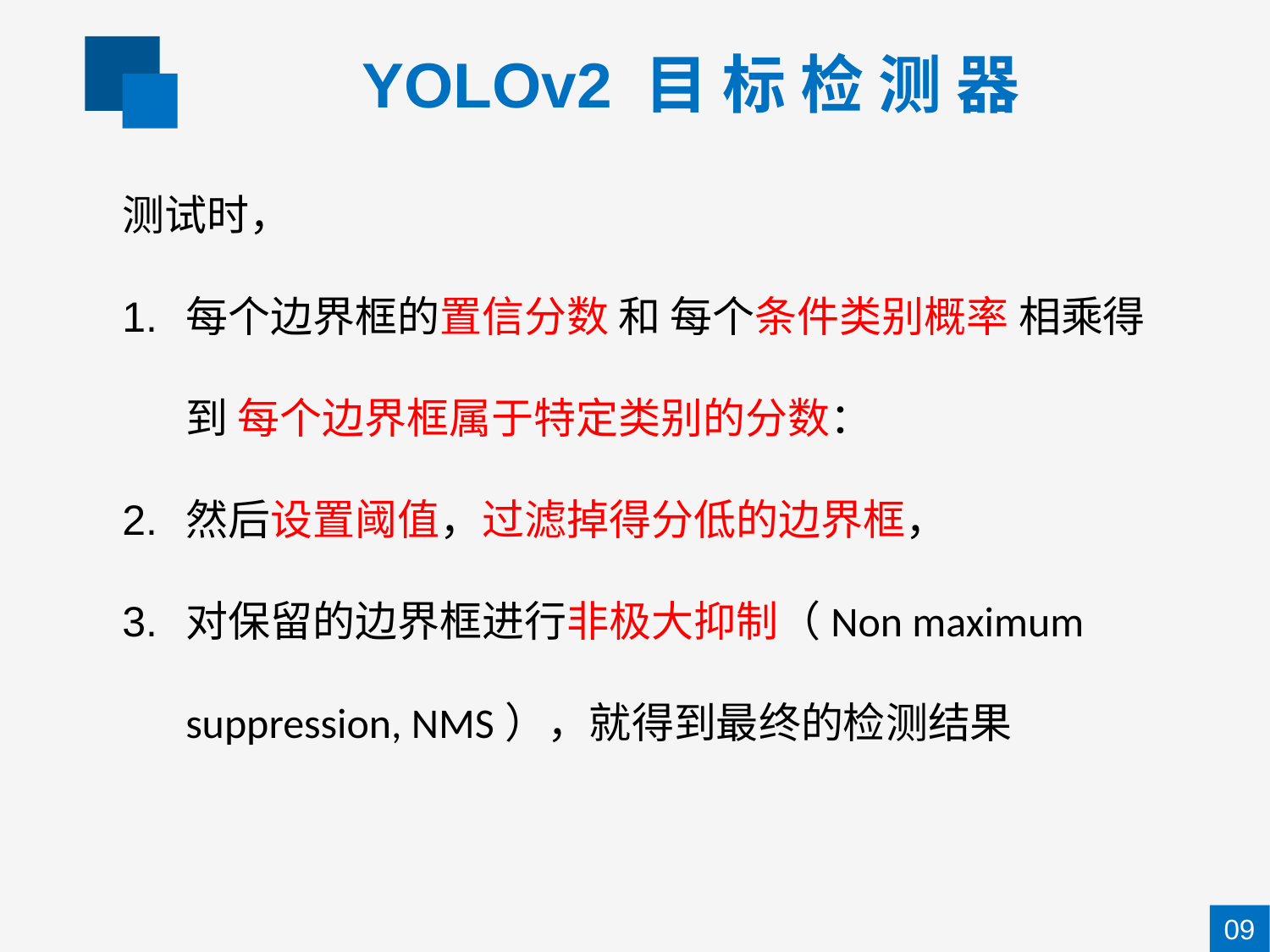

YOLOv2 目 标 检 测 器
测试时，
每个边界框的置信分数 和 每个条件类别概率 相乘得到 每个边界框属于特定类别的分数：
然后设置阈值，过滤掉得分低的边界框，
对保留的边界框进行非极大抑制（Non maximum suppression, NMS），就得到最终的检测结果

09